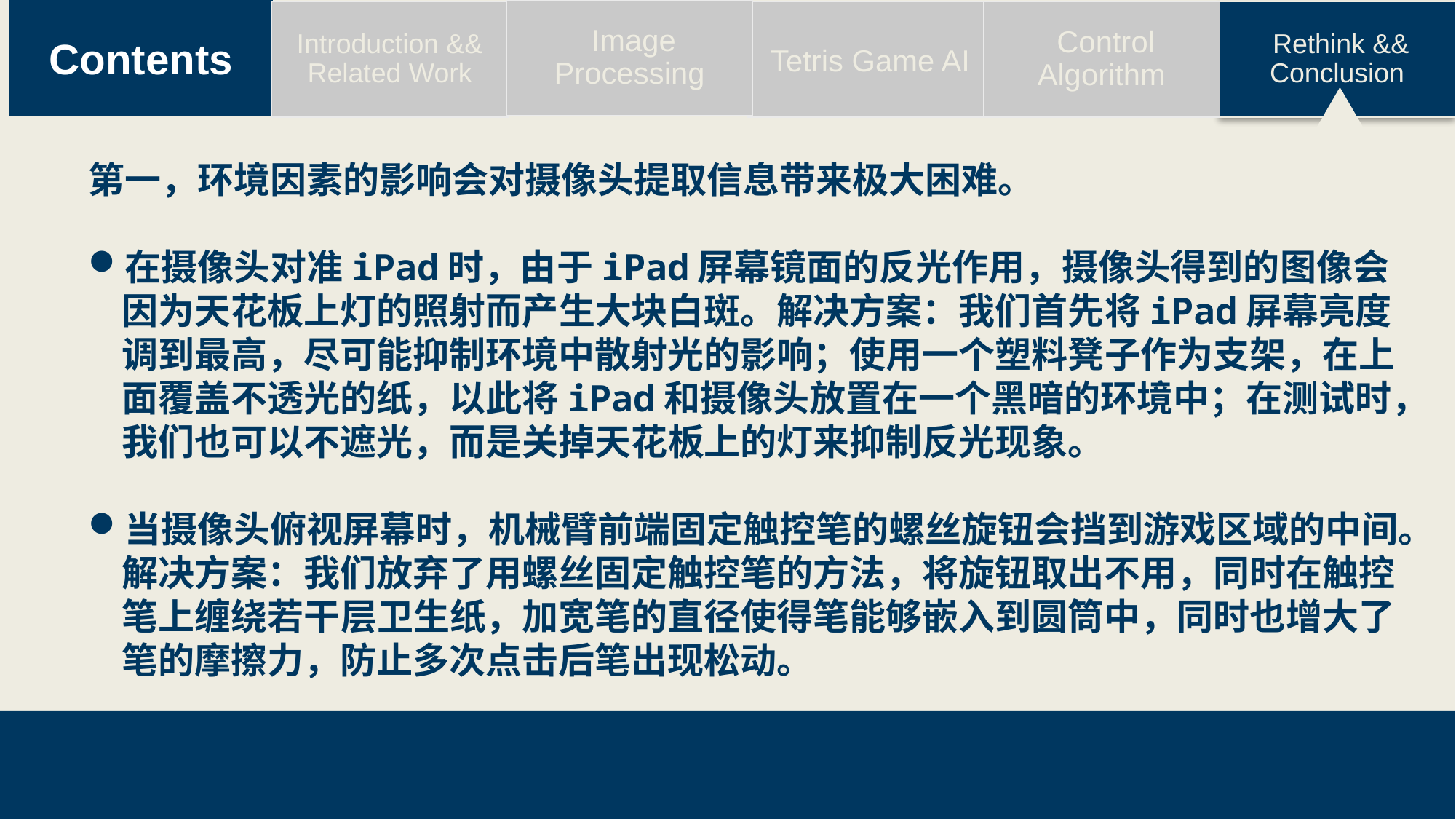

Image Processing
Introduction && Related Work
 Tetris Game AI
 Control Algorithm
 Rethink && Conclusion
Contents

第一，环境因素的影响会对摄像头提取信息带来极大困难。

在摄像头对准iPad时，由于iPad屏幕镜面的反光作用，摄像头得到的图像会因为天花板上灯的照射而产生大块白斑。解决方案：我们首先将iPad屏幕亮度调到最高，尽可能抑制环境中散射光的影响；使用一个塑料凳子作为支架，在上面覆盖不透光的纸，以此将iPad和摄像头放置在一个黑暗的环境中；在测试时，我们也可以不遮光，而是关掉天花板上的灯来抑制反光现象。

当摄像头俯视屏幕时，机械臂前端固定触控笔的螺丝旋钮会挡到游戏区域的中间。解决方案：我们放弃了用螺丝固定触控笔的方法，将旋钮取出不用，同时在触控笔上缠绕若干层卫生纸，加宽笔的直径使得笔能够嵌入到圆筒中，同时也增大了笔的摩擦力，防止多次点击后笔出现松动。

26